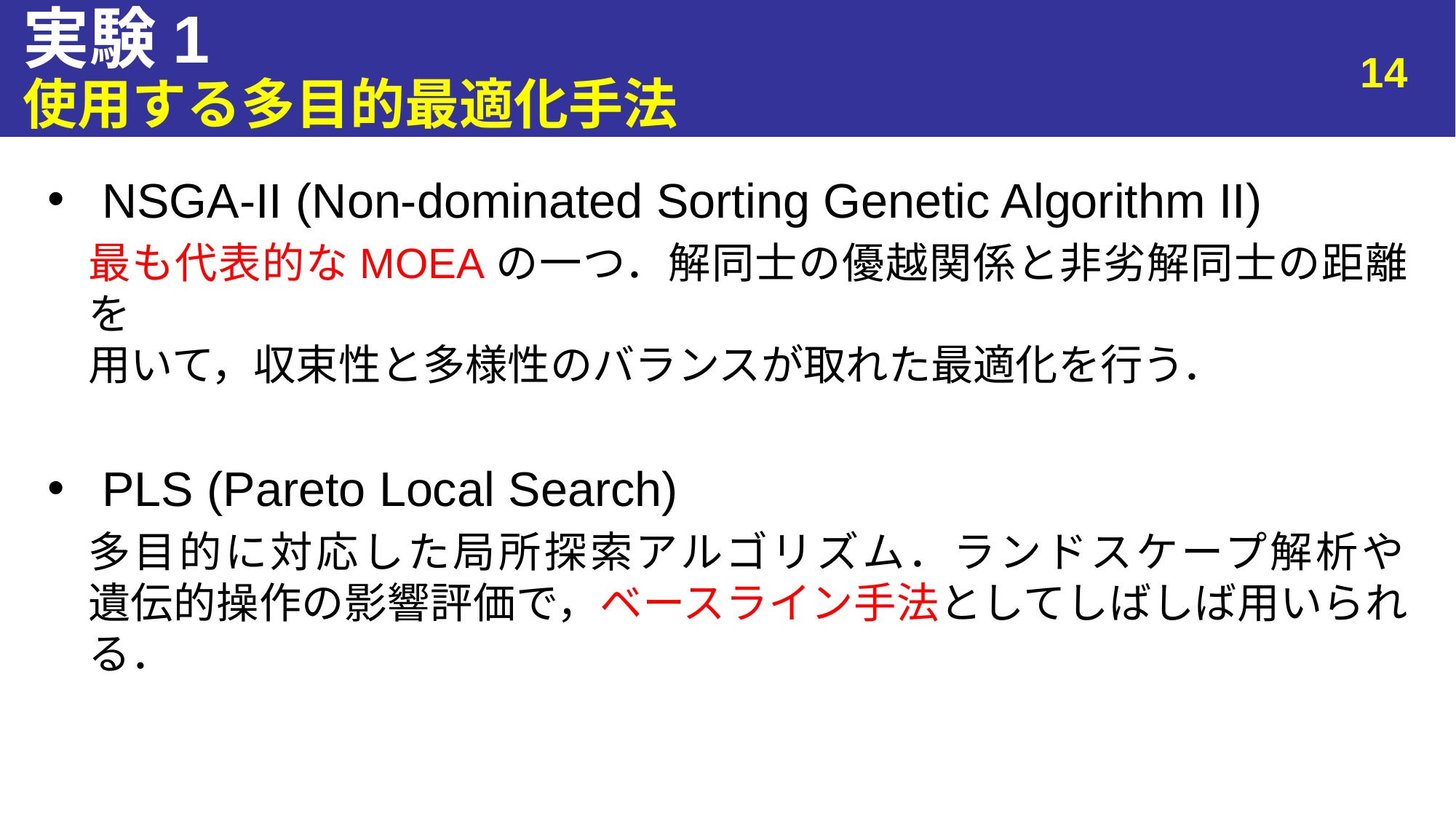

# 実験1
14
使用する多目的最適化手法
NSGA-II (Non-dominated Sorting Genetic Algorithm II)
最も代表的なMOEAの一つ．解同士の優越関係と非劣解同士の距離を
用いて，収束性と多様性のバランスが取れた最適化を行う．

PLS (Pareto Local Search)
多目的に対応した局所探索アルゴリズム．ランドスケープ解析や
遺伝的操作の影響評価で，ベースライン手法としてしばしば用いられる．